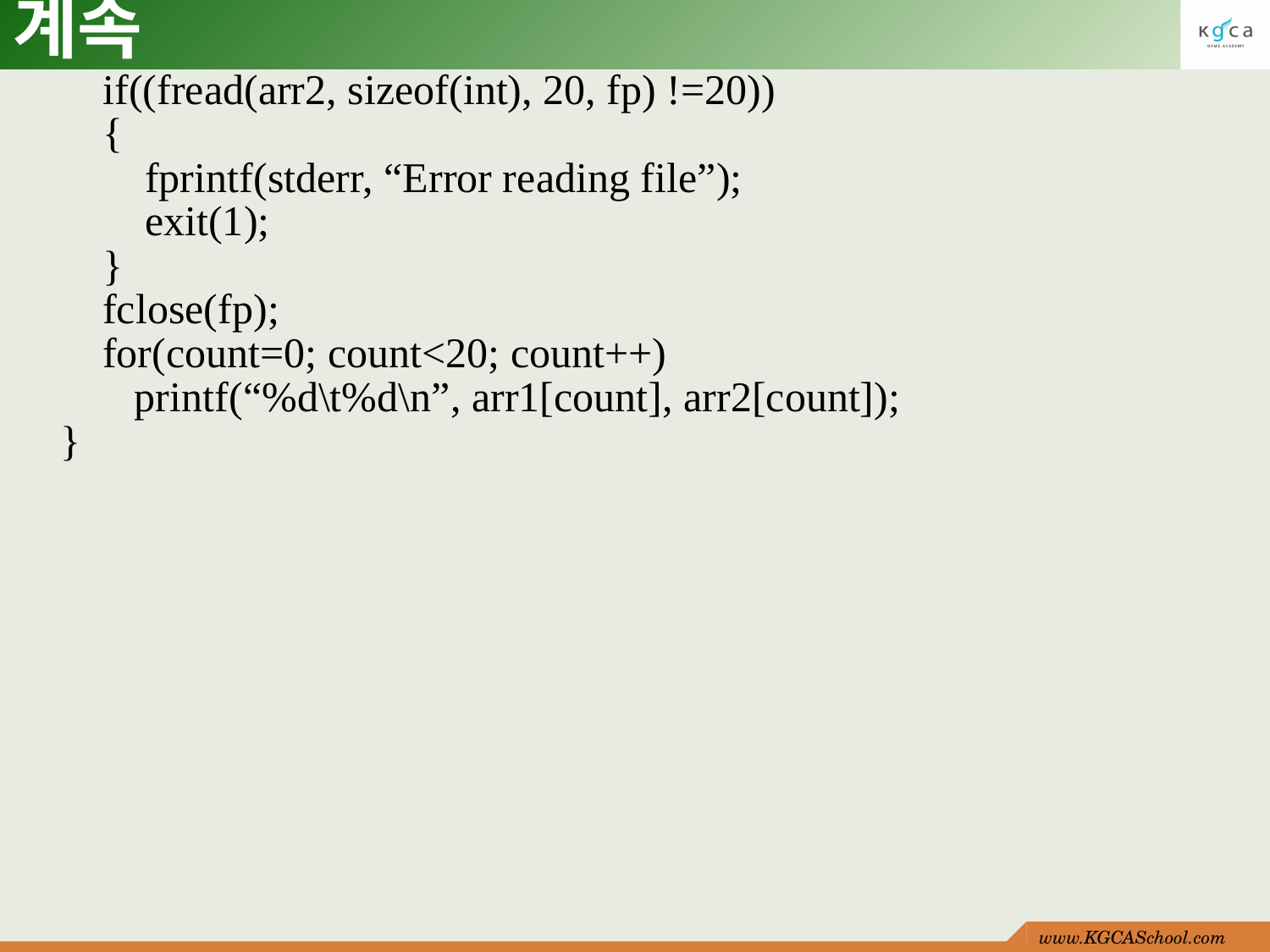

# 계속
    if((fread(arr2, sizeof(int), 20, fp) !=20))
    {
        fprintf(stderr, “Error reading file”);
        exit(1);
    }
    fclose(fp);
    for(count=0; count<20; count++)
       printf(“%d\t%d\n”, arr1[count], arr2[count]);
}